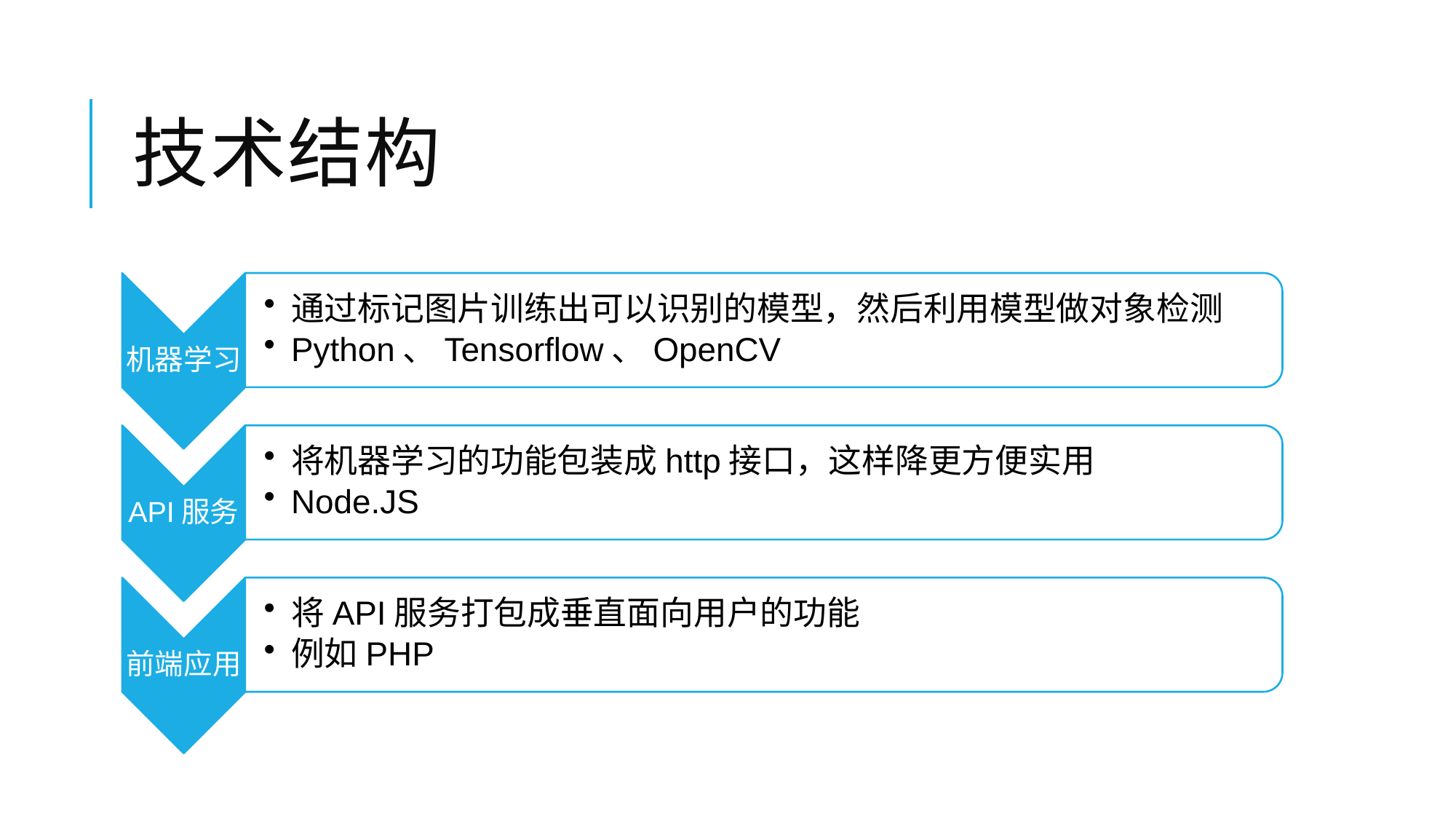

# 技术结构
机器学习
通过标记图片训练出可以识别的模型，然后利用模型做对象检测
Python、Tensorflow、OpenCV
API服务
将机器学习的功能包装成http接口，这样降更方便实用
Node.JS
前端应用
将API服务打包成垂直面向用户的功能
例如PHP